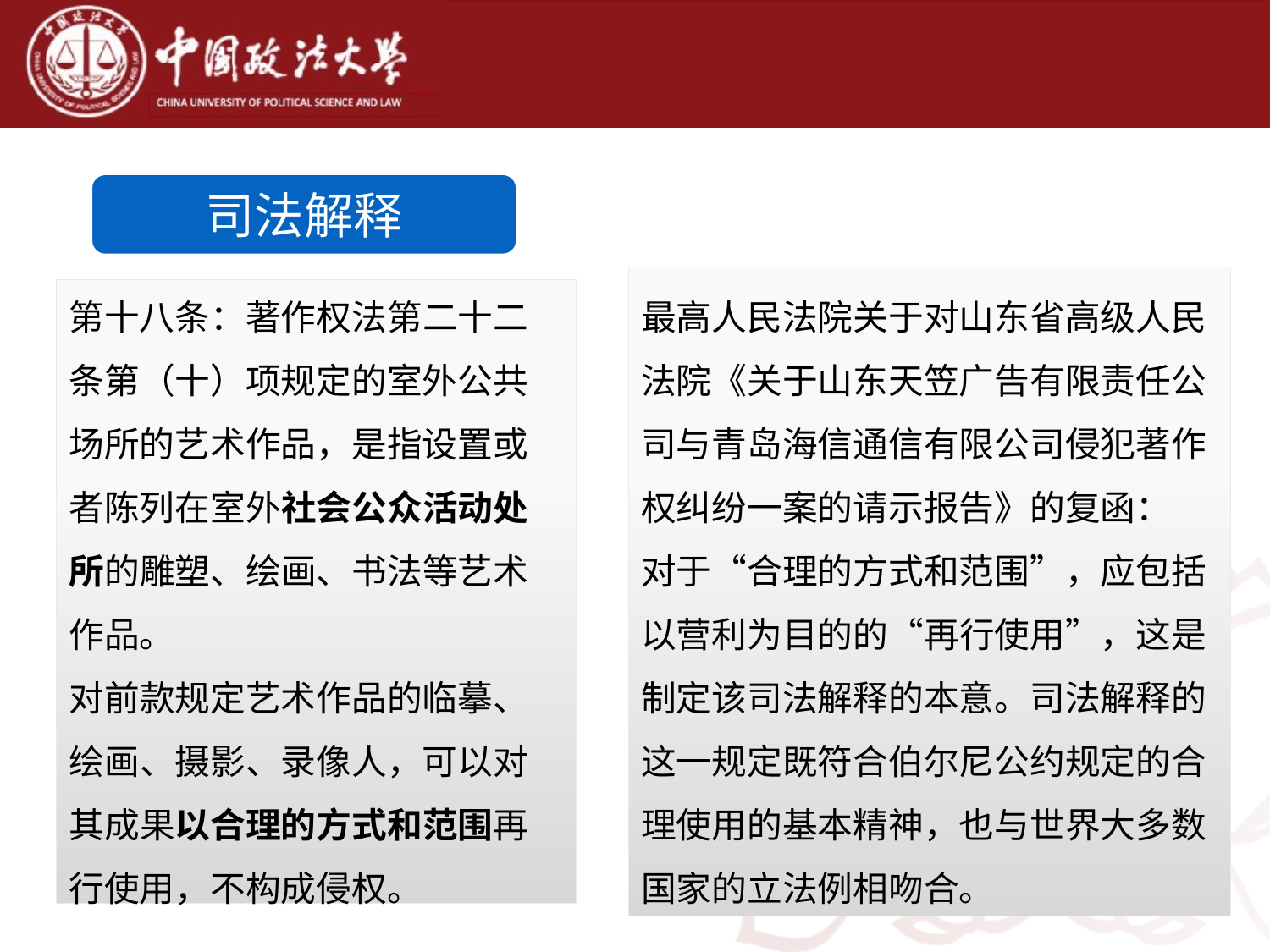

司法解释
最高人民法院关于对山东省高级人民法院《关于山东天笠广告有限责任公司与青岛海信通信有限公司侵犯著作权纠纷一案的请示报告》的复函：
对于“合理的方式和范围”，应包括以营利为目的的“再行使用”，这是制定该司法解释的本意。司法解释的这一规定既符合伯尔尼公约规定的合理使用的基本精神，也与世界大多数国家的立法例相吻合。
第十八条：著作权法第二十二条第（十）项规定的室外公共场所的艺术作品，是指设置或者陈列在室外社会公众活动处所的雕塑、绘画、书法等艺术作品。
对前款规定艺术作品的临摹、绘画、摄影、录像人，可以对其成果以合理的方式和范围再行使用，不构成侵权。